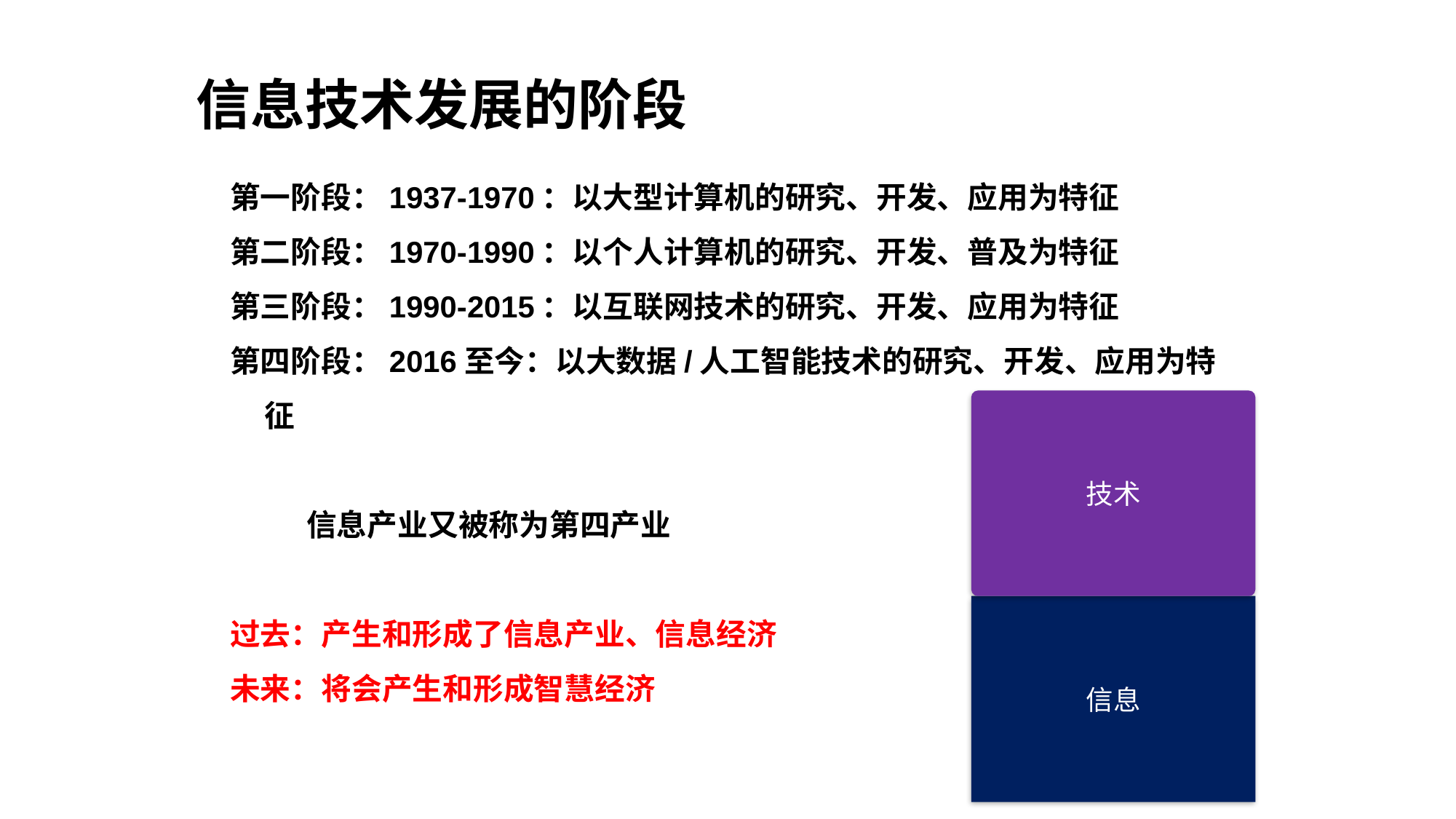

信息技术发展的阶段
第一阶段：1937-1970：以大型计算机的研究、开发、应用为特征
第二阶段：1970-1990：以个人计算机的研究、开发、普及为特征
第三阶段：1990-2015：以互联网技术的研究、开发、应用为特征
第四阶段：2016至今：以大数据/人工智能技术的研究、开发、应用为特征

          信息产业又被称为第四产业

过去：产生和形成了信息产业、信息经济
未来：将会产生和形成智慧经济
技术
信息